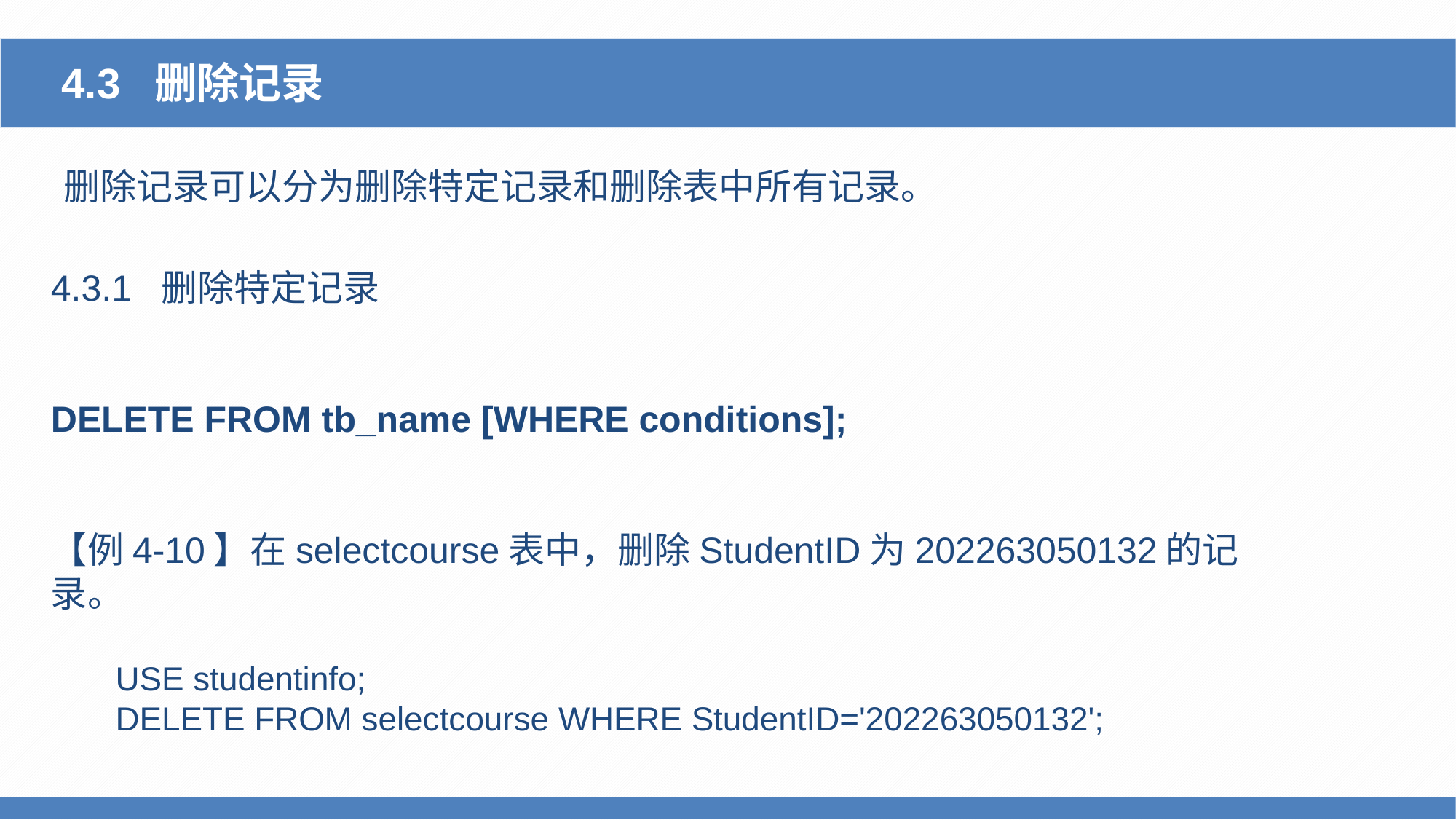

4.3  删除记录
删除记录可以分为删除特定记录和删除表中所有记录。
4.3.1  删除特定记录

DELETE FROM tb_name [WHERE conditions];

【例4-10】在selectcourse表中，删除StudentID为202263050132的记录。

USE studentinfo;
DELETE FROM selectcourse WHERE StudentID='202263050132';